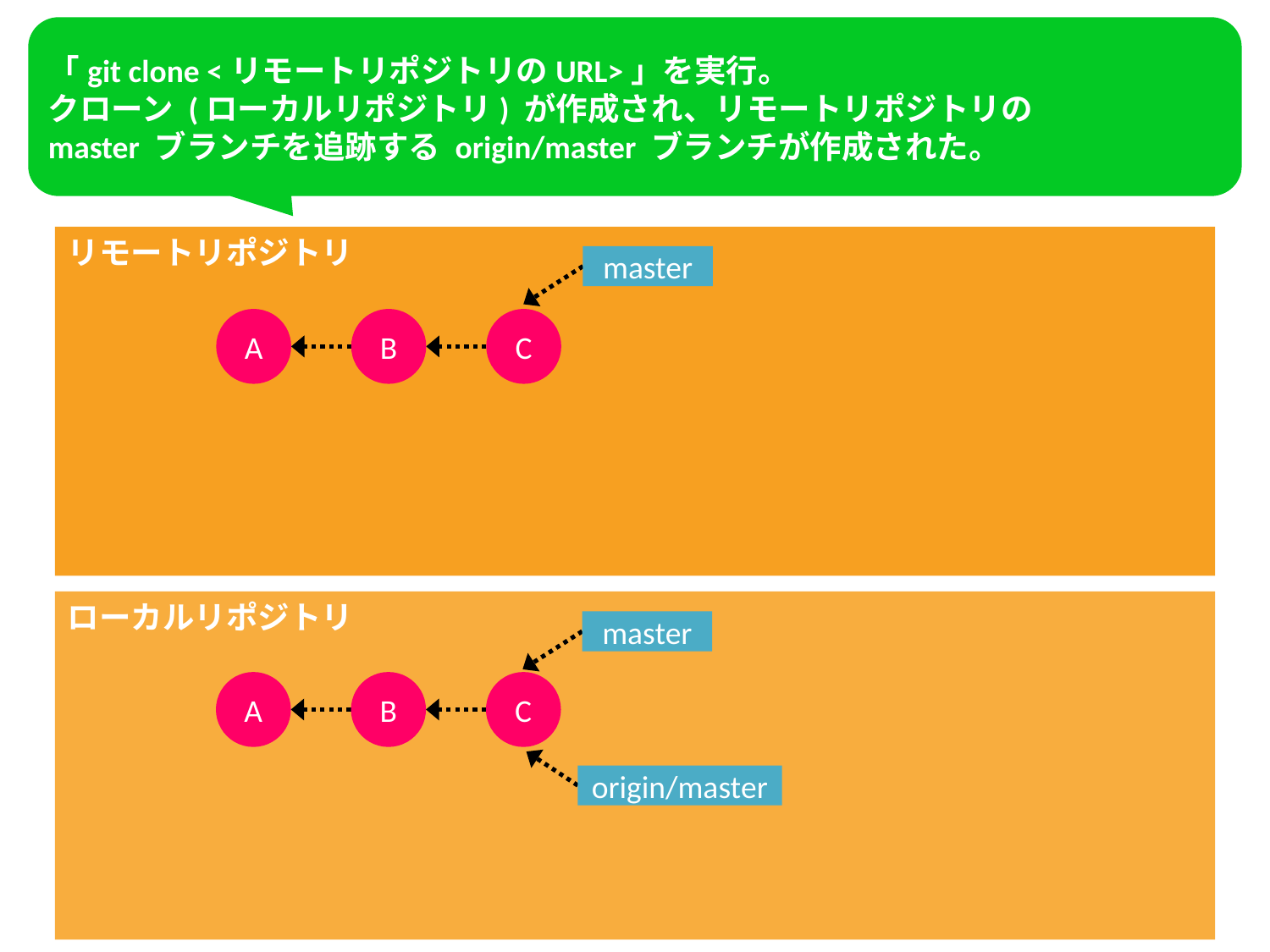

「git clone <リモートリポジトリのURL>」を実行。
クローン (ローカルリポジトリ) が作成され、リモートリポジトリの
master ブランチを追跡する origin/master ブランチが作成された。

リモートリポジトリ
master
A
B
C
ローカルリポジトリ
master
A
B
C
origin/master